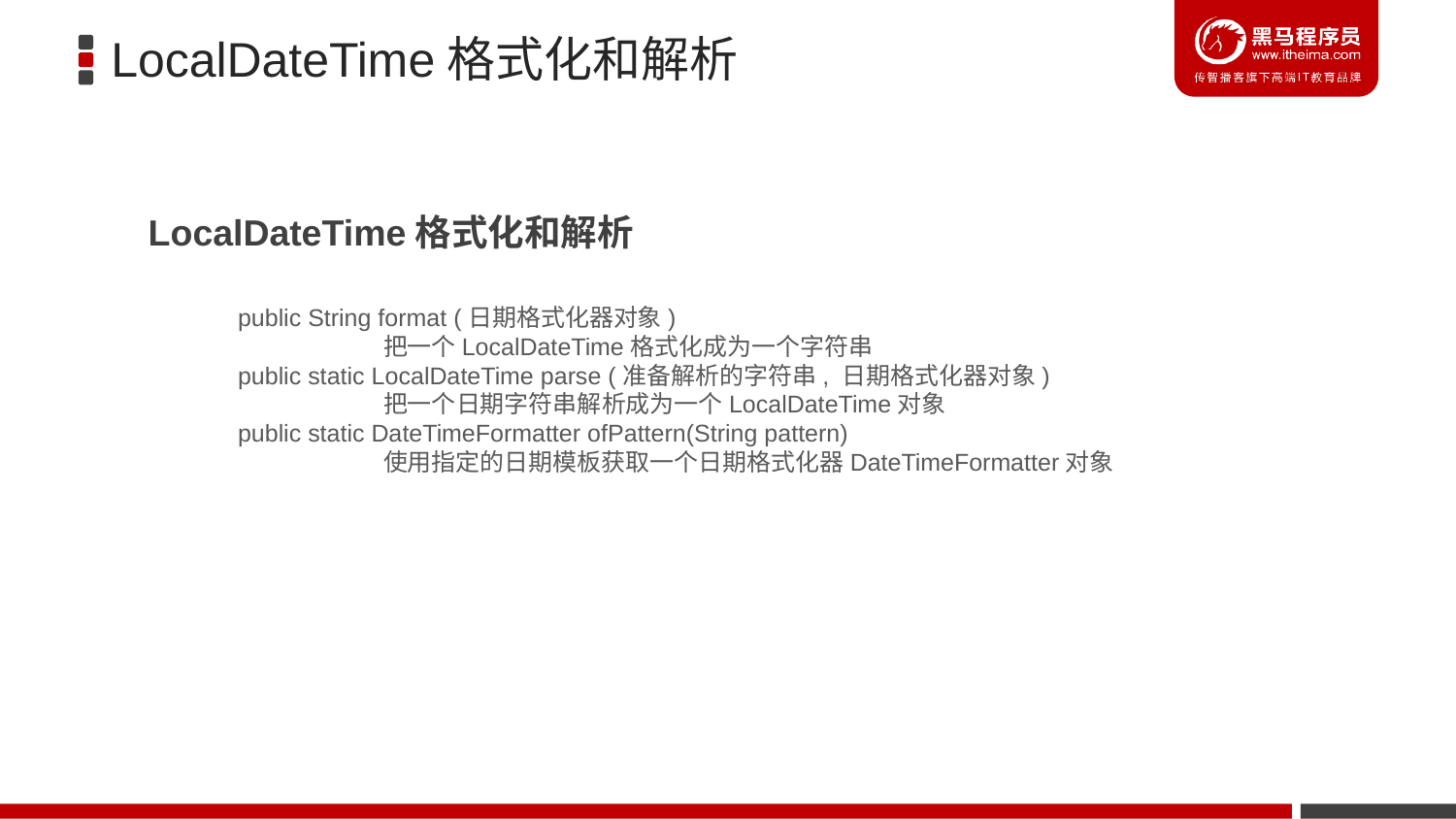

LocalDateTime格式化和解析
LocalDateTime格式化和解析
public String format (日期格式化器对象)
	把一个LocalDateTime格式化成为一个字符串
public static LocalDateTime parse (准备解析的字符串, 日期格式化器对象)
	把一个日期字符串解析成为一个LocalDateTime对象
public static DateTimeFormatter ofPattern(String pattern)
	使用指定的日期模板获取一个日期格式化器DateTimeFormatter对象